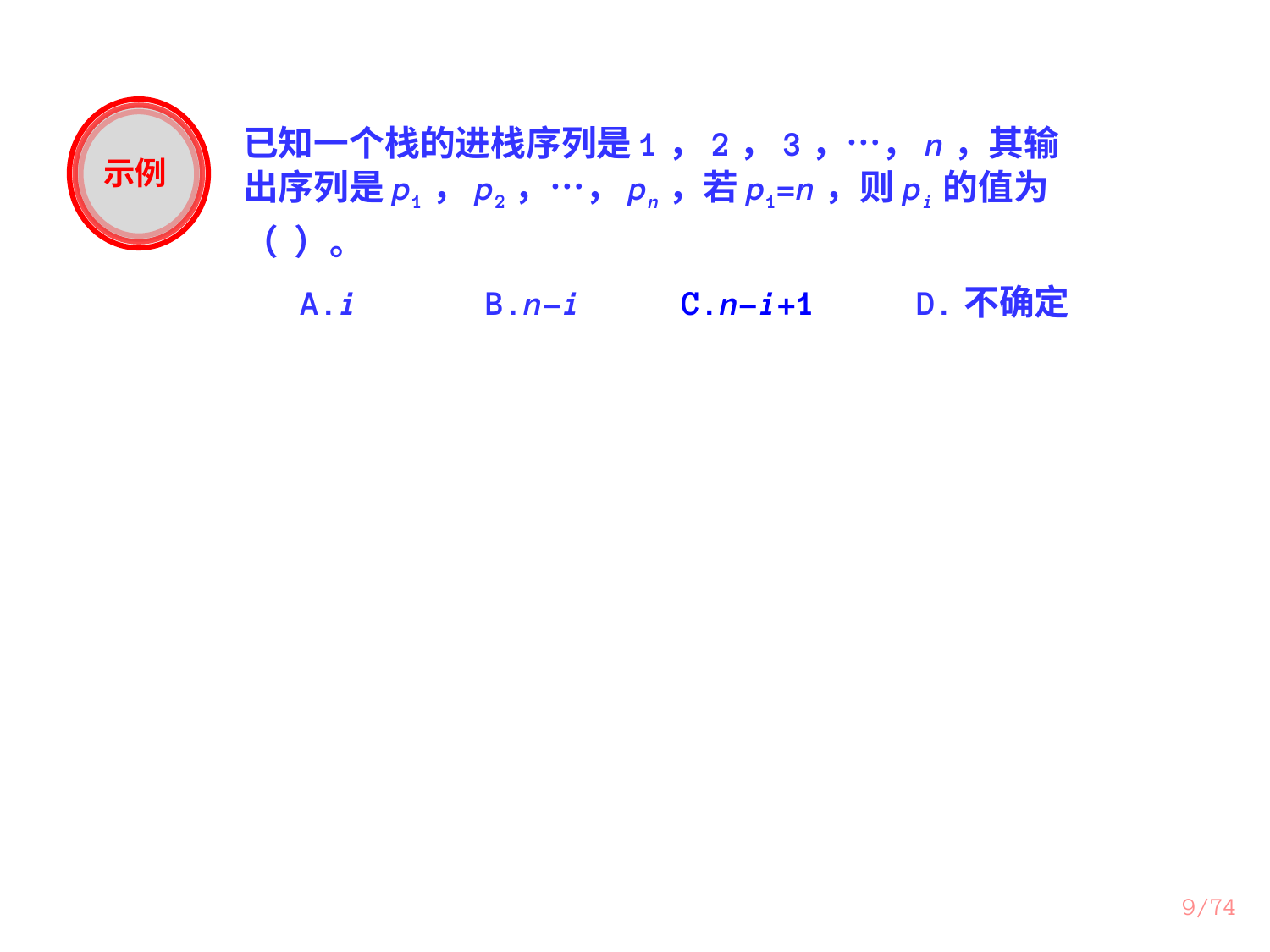

示例
已知一个栈的进栈序列是1，2，3，…，n，其输出序列是p1，p2，…，pn，若p1=n，则pi的值为（  ）。
   A.i	      B.n-i	   C.n-i+1	  D.不确定
9/74